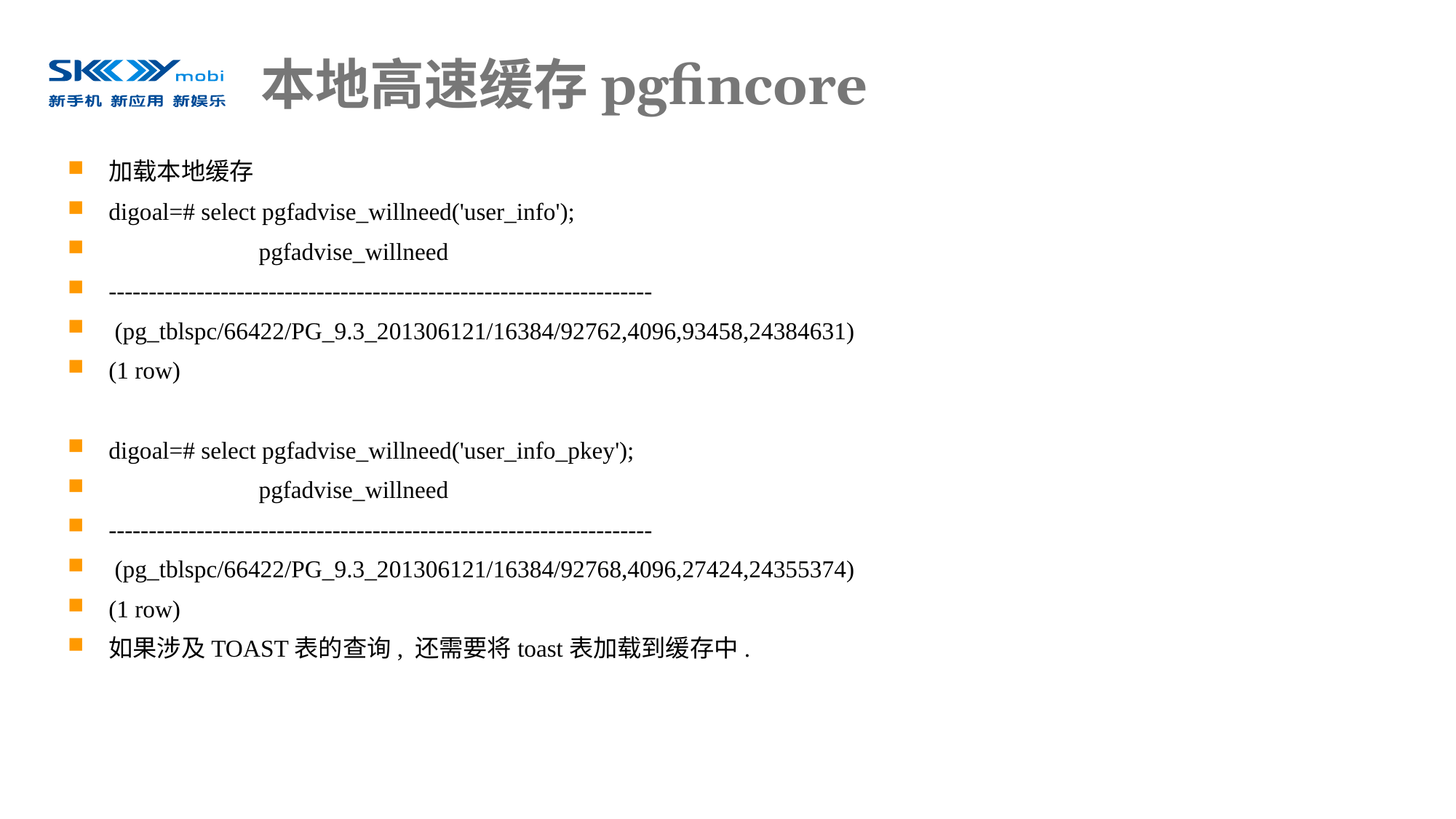

# 本地高速缓存pgfincore
加载本地缓存
digoal=# select pgfadvise_willneed('user_info');
                         pgfadvise_willneed
--------------------------------------------------------------------
 (pg_tblspc/66422/PG_9.3_201306121/16384/92762,4096,93458,24384631)
(1 row)

digoal=# select pgfadvise_willneed('user_info_pkey');
                         pgfadvise_willneed
--------------------------------------------------------------------
 (pg_tblspc/66422/PG_9.3_201306121/16384/92768,4096,27424,24355374)
(1 row)
如果涉及TOAST表的查询, 还需要将toast表加载到缓存中.